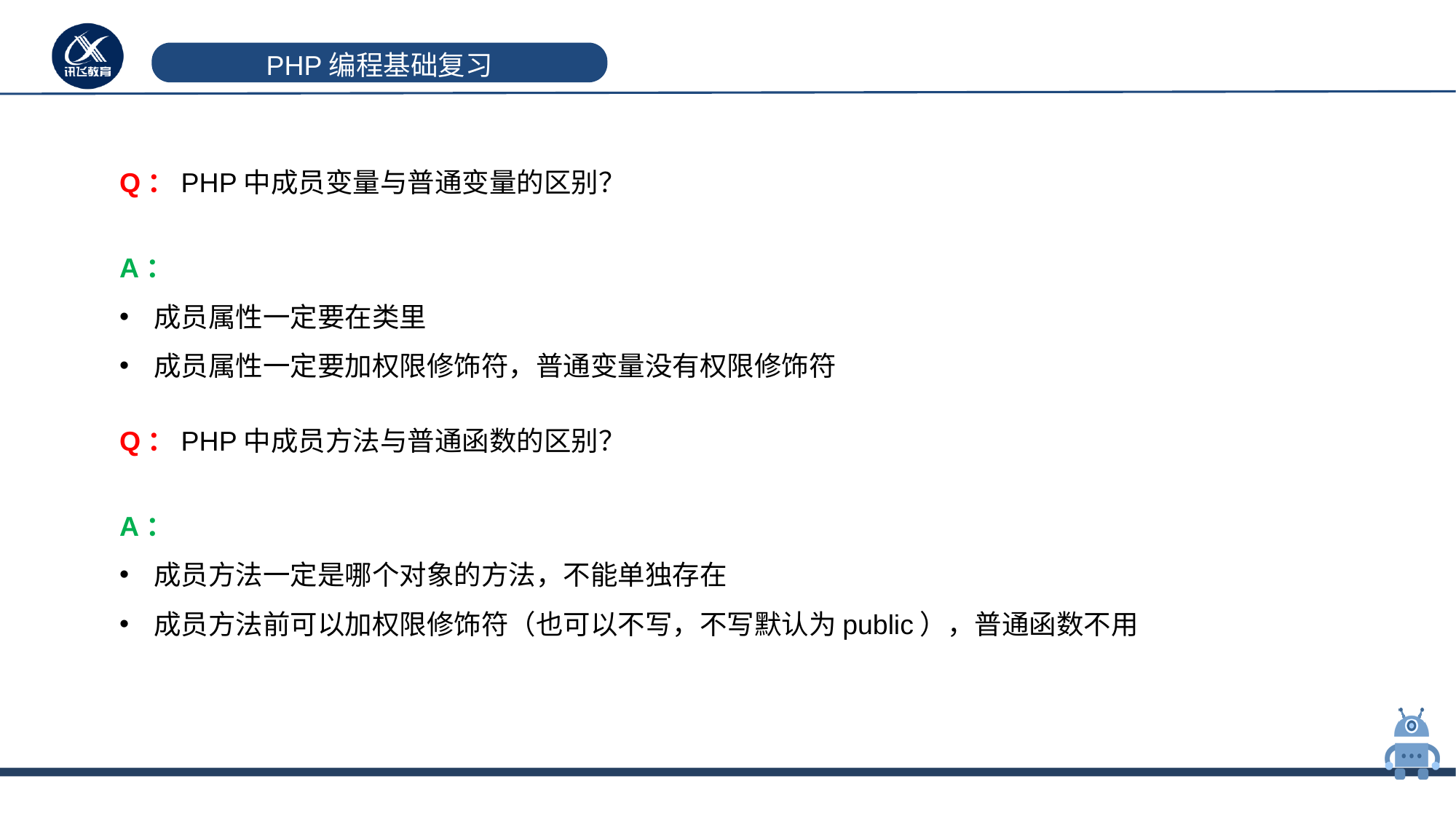

# PHP编程基础复习
Q：PHP中成员变量与普通变量的区别？
A：
成员属性一定要在类里
成员属性一定要加权限修饰符，普通变量没有权限修饰符
Q：PHP中成员方法与普通函数的区别？
A：
成员方法一定是哪个对象的方法，不能单独存在
成员方法前可以加权限修饰符（也可以不写，不写默认为public），普通函数不用